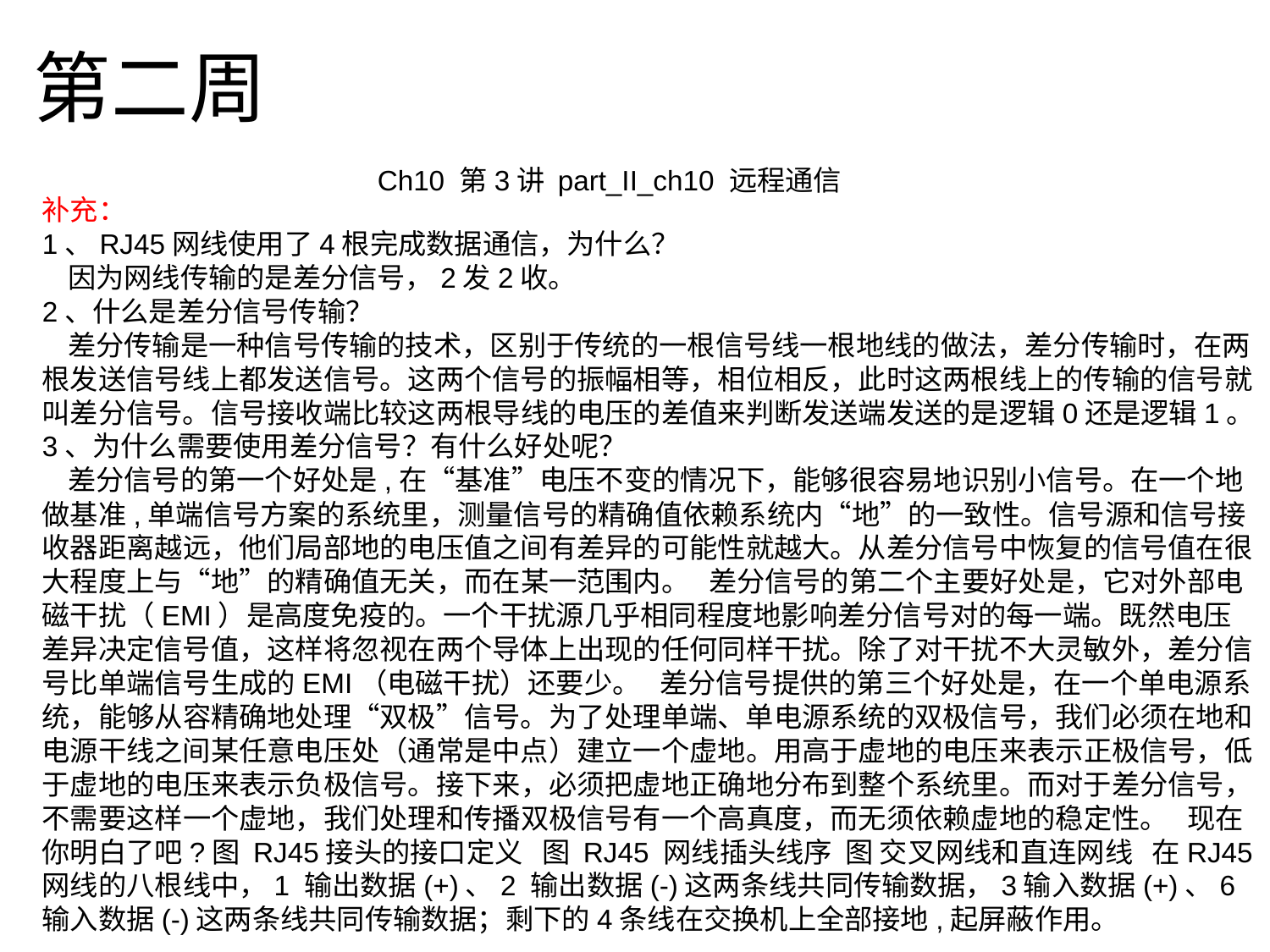

# 第二周
Ch10 第3讲 part_II_ch10 远程通信
补充：
1、RJ45网线使用了4根完成数据通信，为什么？
   因为网线传输的是差分信号，2发2收。
2、什么是差分信号传输？
   差分传输是一种信号传输的技术，区别于传统的一根信号线一根地线的做法，差分传输时，在两根发送信号线上都发送信号。这两个信号的振幅相等，相位相反，此时这两根线上的传输的信号就叫差分信号。信号接收端比较这两根导线的电压的差值来判断发送端发送的是逻辑0还是逻辑1。
3、为什么需要使用差分信号？有什么好处呢？
   差分信号的第一个好处是,在“基准”电压不变的情况下，能够很容易地识别小信号。在一个地做基准,单端信号方案的系统里，测量信号的精确值依赖系统内“地”的一致性。信号源和信号接收器距离越远，他们局部地的电压值之间有差异的可能性就越大。从差分信号中恢复的信号值在很大程度上与“地”的精确值无关，而在某一范围内。   差分信号的第二个主要好处是，它对外部电磁干扰（EMI）是高度免疫的。一个干扰源几乎相同程度地影响差分信号对的每一端。既然电压差异决定信号值，这样将忽视在两个导体上出现的任何同样干扰。除了对干扰不大灵敏外，差分信号比单端信号生成的EMI（电磁干扰）还要少。   差分信号提供的第三个好处是，在一个单电源系统，能够从容精确地处理“双极”信号。为了处理单端、单电源系统的双极信号，我们必须在地和电源干线之间某任意电压处（通常是中点）建立一个虚地。用高于虚地的电压来表示正极信号，低于虚地的电压来表示负极信号。接下来，必须把虚地正确地分布到整个系统里。而对于差分信号，不需要这样一个虚地，我们处理和传播双极信号有一个高真度，而无须依赖虚地的稳定性。   现在你明白了吧?图 RJ45接头的接口定义   图 RJ45 网线插头线序  图 交叉网线和直连网线   在RJ45网线的八根线中，1 输出数据(+)、2 输出数据(-)这两条线共同传输数据，3输入数据(+)、6输入数据(-)这两条线共同传输数据；剩下的4条线在交换机上全部接地,起屏蔽作用。